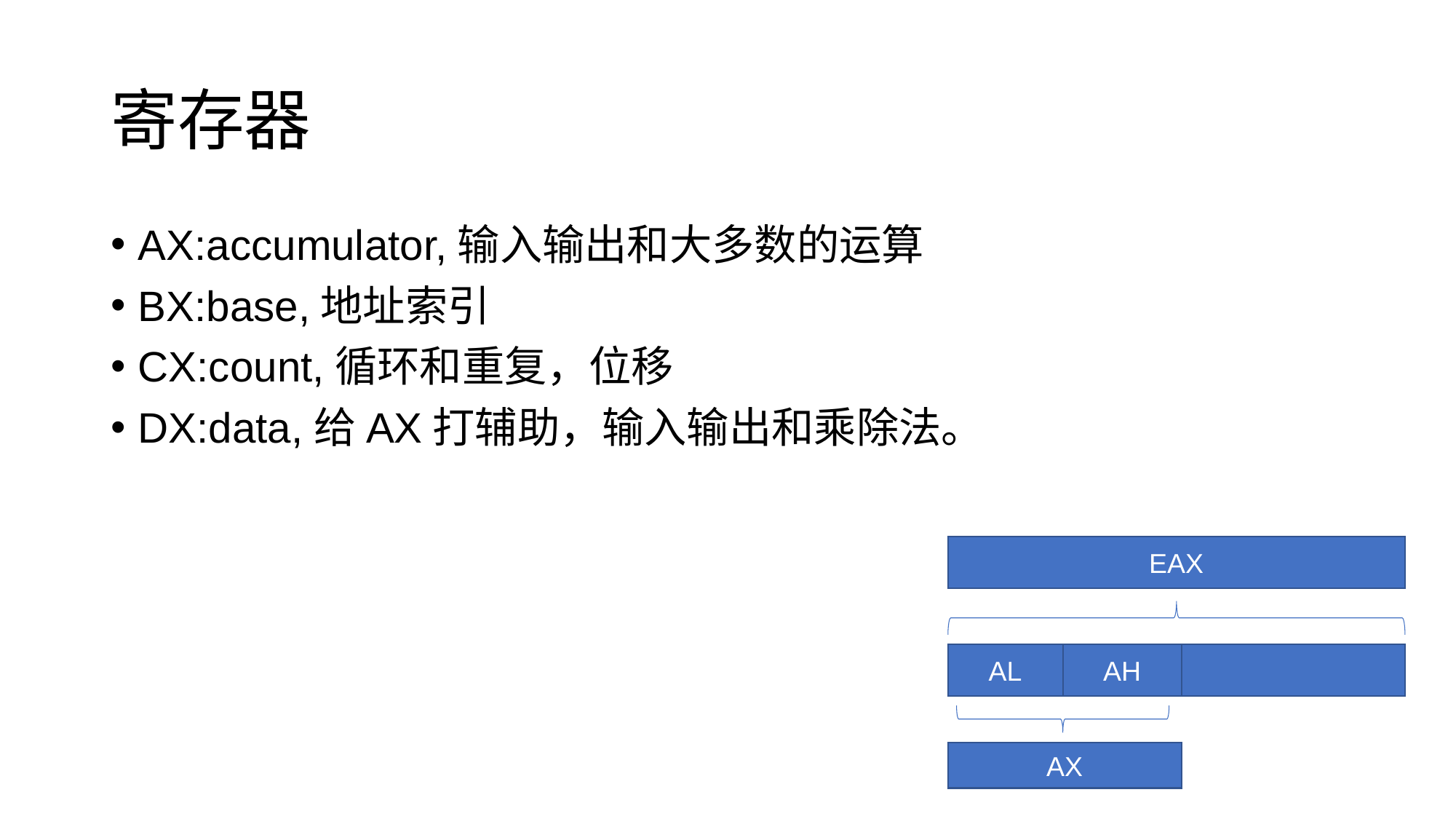

# 寄存器
AX:accumulator,输入输出和大多数的运算
BX:base,地址索引
CX:count,循环和重复，位移
DX:data,给AX打辅助，输入输出和乘除法。

EAX

AH
AL
AX